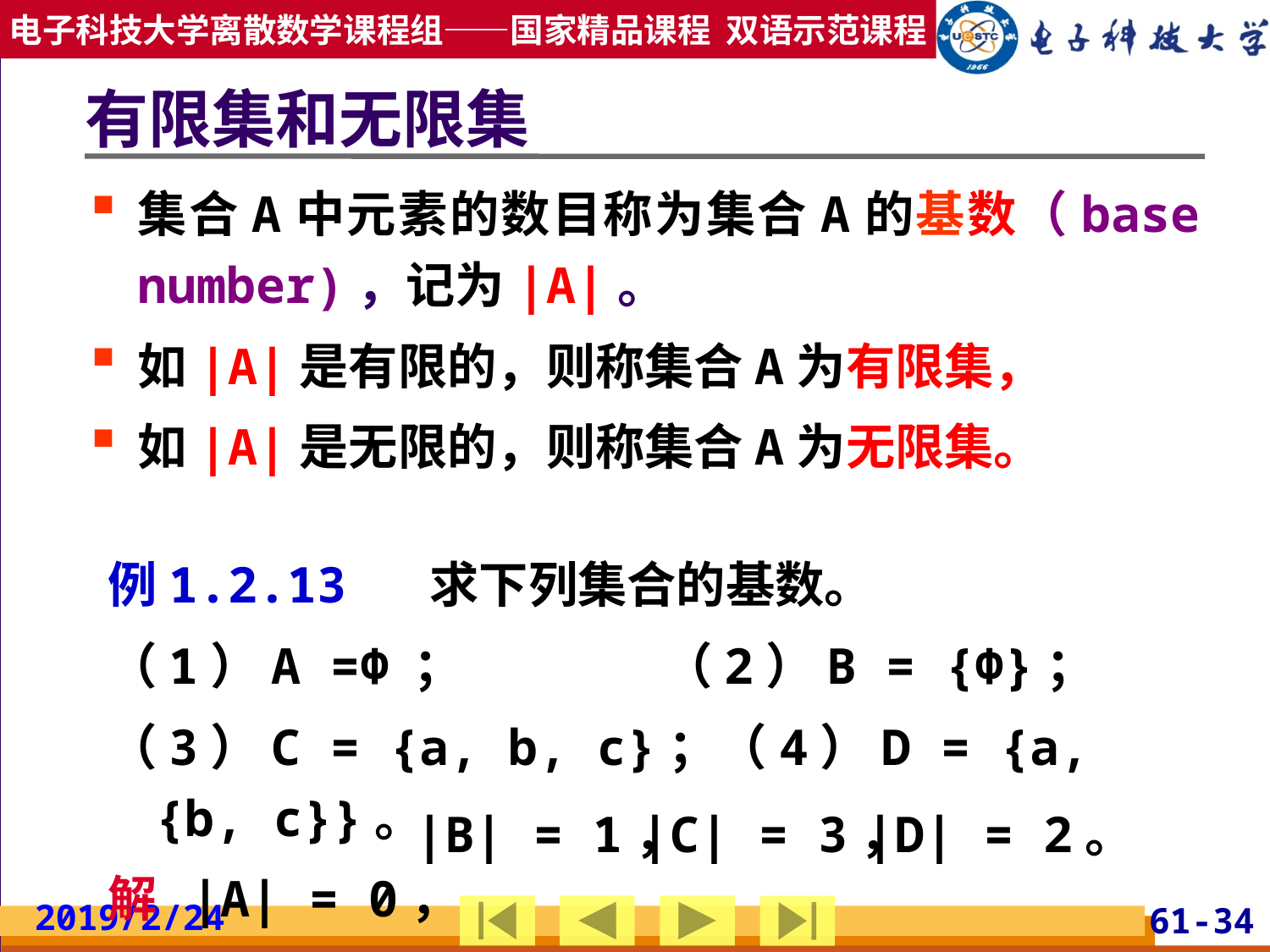

有限集和无限集
集合A中元素的数目称为集合A的基数（base number)，记为|A|。
如|A|是有限的，则称集合A为有限集，
如|A|是无限的，则称集合A为无限集。
例1.2.13   求下列集合的基数。
（1）A =Φ ；		（2）B = {Φ}；
（3）C = {a, b, c}；（4）D = {a, {b, c}}。
解  |A| = 0，
|B| = 1，
|C| = 3，
|D| = 2。
2019/2/24